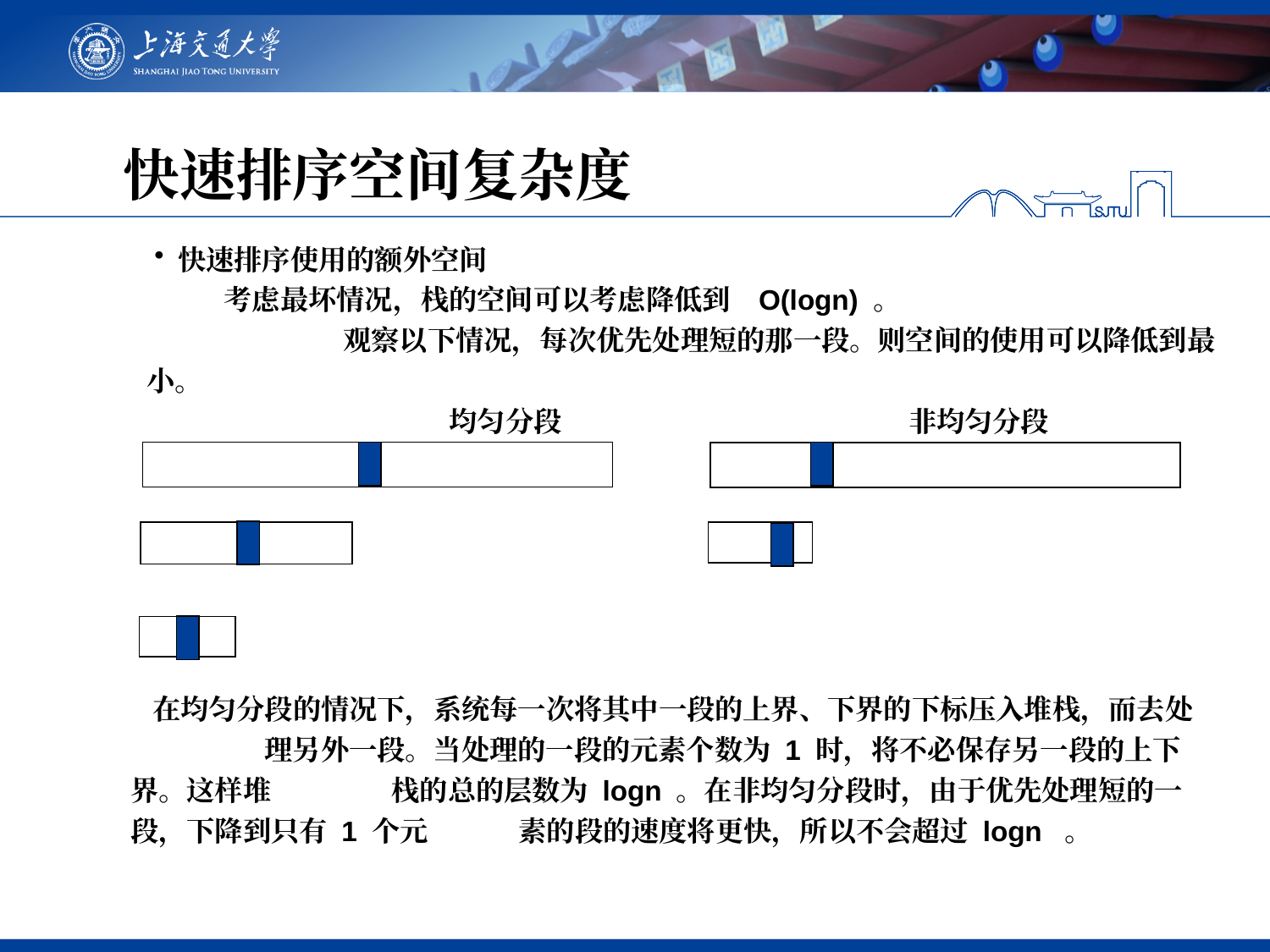

快速排序空间复杂度
 快速排序使用的额外空间
         考虑最坏情况，栈的空间可以考虑降低到   O(logn) 。
	         观察以下情况，每次优先处理短的那一段。则空间的使用可以降低到最小。
		      均匀分段			非均匀分段

 在均匀分段的情况下，系统每一次将其中一段的上界、下界的下标压入堆栈，而去处  	 理另外一段。当处理的一段的元素个数为 1 时，将不必保存另一段的上下界。这样堆	 栈的总的层数为 logn 。在非均匀分段时，由于优先处理短的一段，下降到只有 1 个元  	 素的段的速度将更快，所以不会超过 logn  。